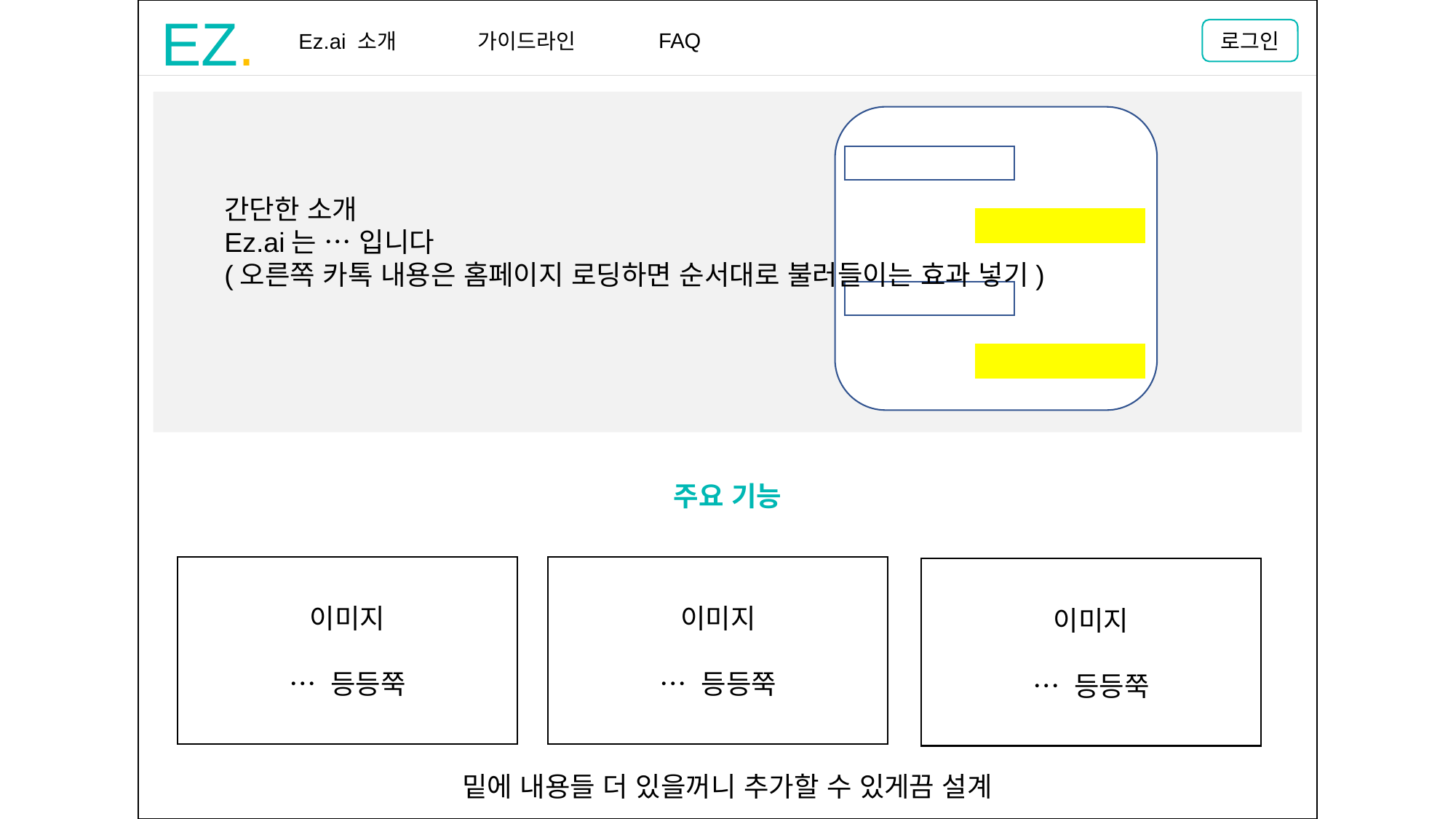

EZ.ai
로그인
FAQ
가이드라인
Ez.ai 소개

간단한 소개
Ez.ai는 … 입니다
(오른쪽 카톡 내용은 홈페이지 로딩하면 순서대로 불러들이는 효과 넣기)

주요 기능
이미지

… 등등쭉
이미지

… 등등쭉
이미지

… 등등쭉
밑에 내용들 더 있을꺼니 추가할 수 있게끔 설계